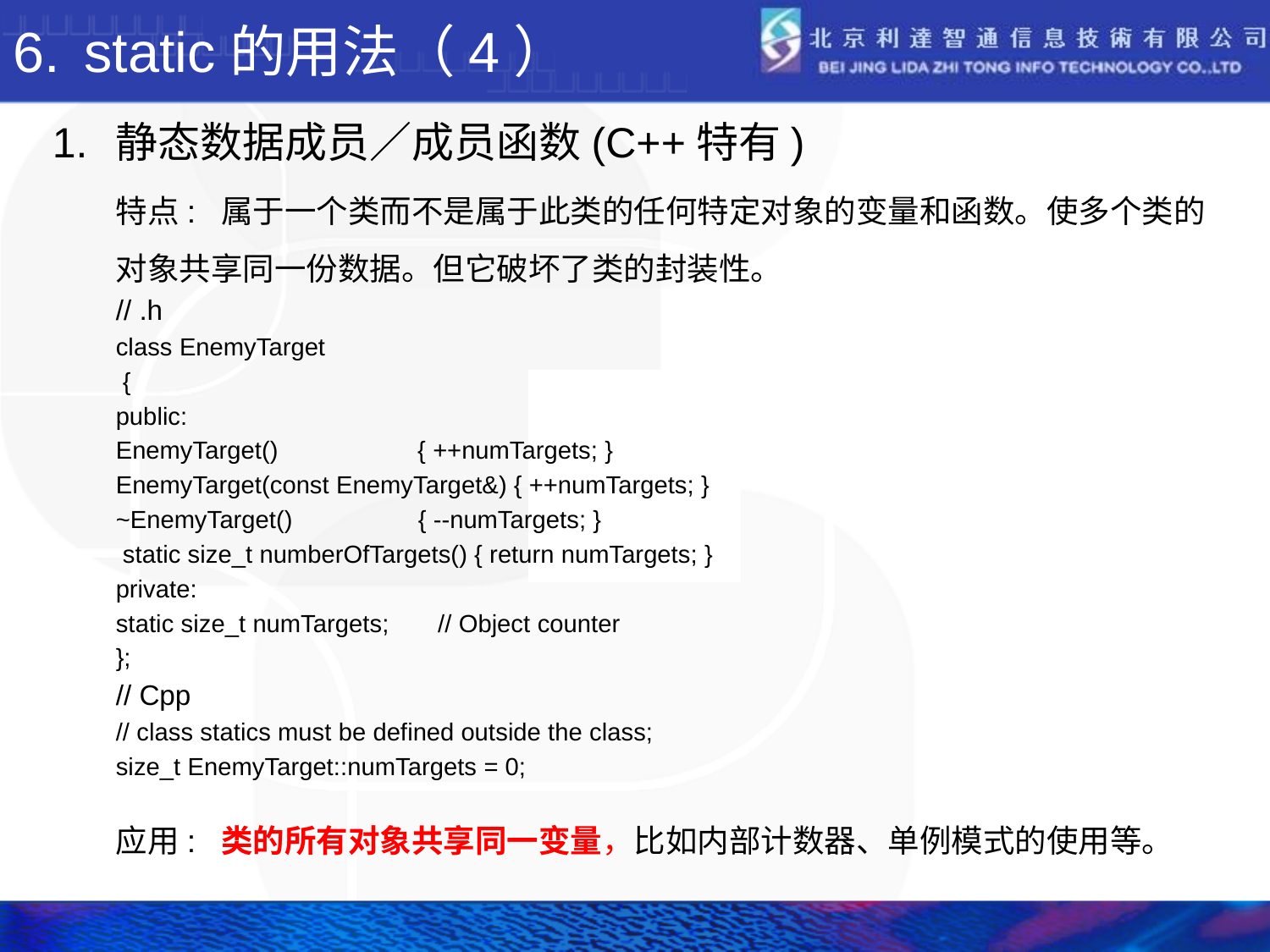

# static的用法（4）
静态数据成员／成员函数(C++特有)
特点:  属于一个类而不是属于此类的任何特定对象的变量和函数。使多个类的对象共享同一份数据。但它破坏了类的封装性。
// .h
class EnemyTarget
 {
public:
EnemyTarget()                    { ++numTargets; }
EnemyTarget(const EnemyTarget&) { ++numTargets; }
~EnemyTarget()                  { --numTargets; }
 static size_t numberOfTargets() { return numTargets; }
private:
static size_t numTargets;       // Object counter
};
// Cpp
// class statics must be defined outside the class;
size_t EnemyTarget::numTargets = 0;

应用:  类的所有对象共享同一变量，比如内部计数器、单例模式的使用等。